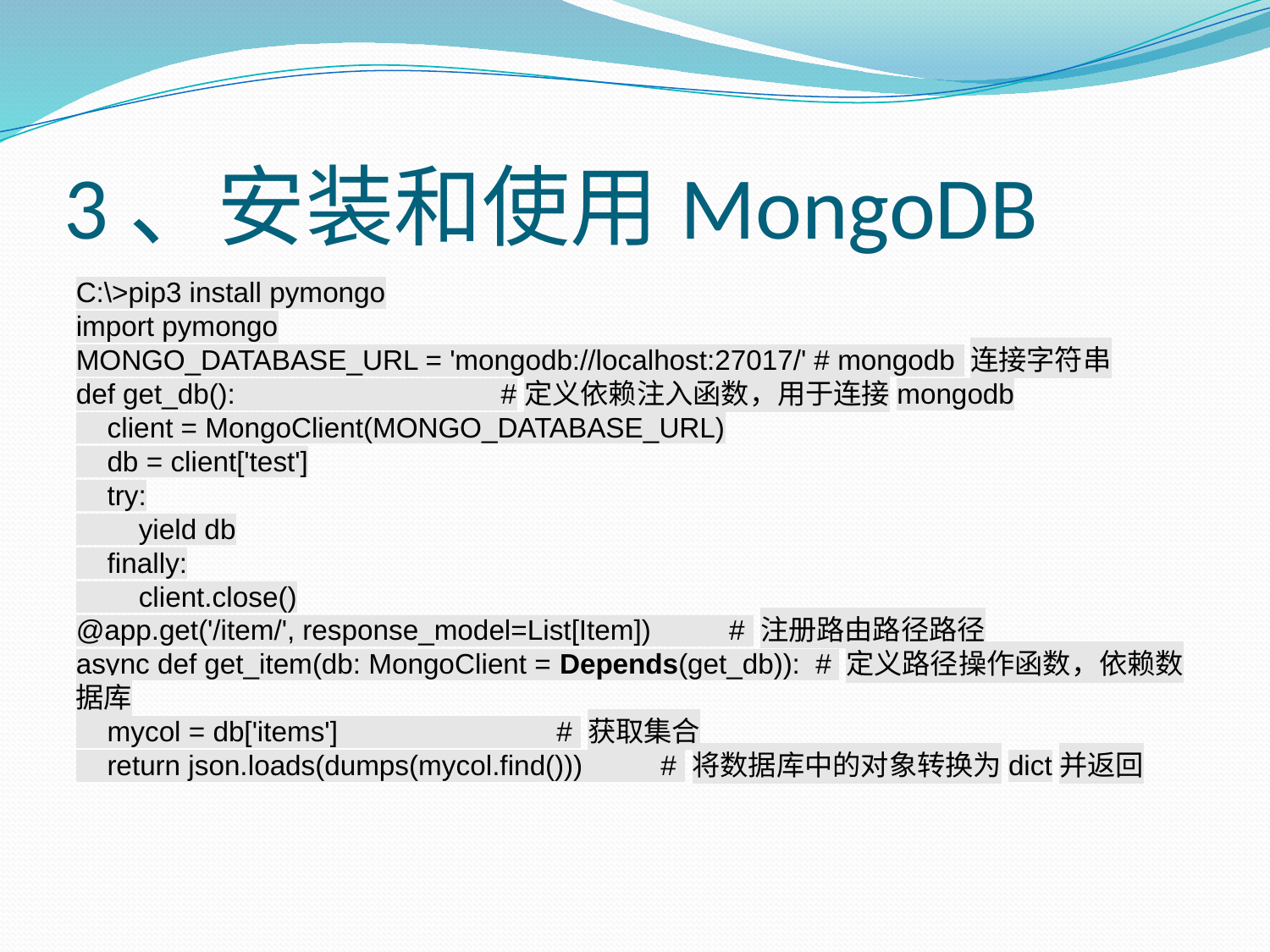

# 3、安装和使用MongoDB
C:\>pip3 install pymongo
import pymongo
MONGO_DATABASE_URL = 'mongodb://localhost:27017/' # mongodb 连接字符串
def get_db():                                  #定义依赖注入函数，用于连接mongodb
    client = MongoClient(MONGO_DATABASE_URL)
    db = client['test']
    try:
        yield db
    finally:
        client.close()
@app.get('/item/', response_model=List[Item])          # 注册路由路径路径
async def get_item(db: MongoClient = Depends(get_db)):  # 定义路径操作函数，依赖数据库
    mycol = db['items']                            # 获取集合
    return json.loads(dumps(mycol.find()))          # 将数据库中的对象转换为dict并返回